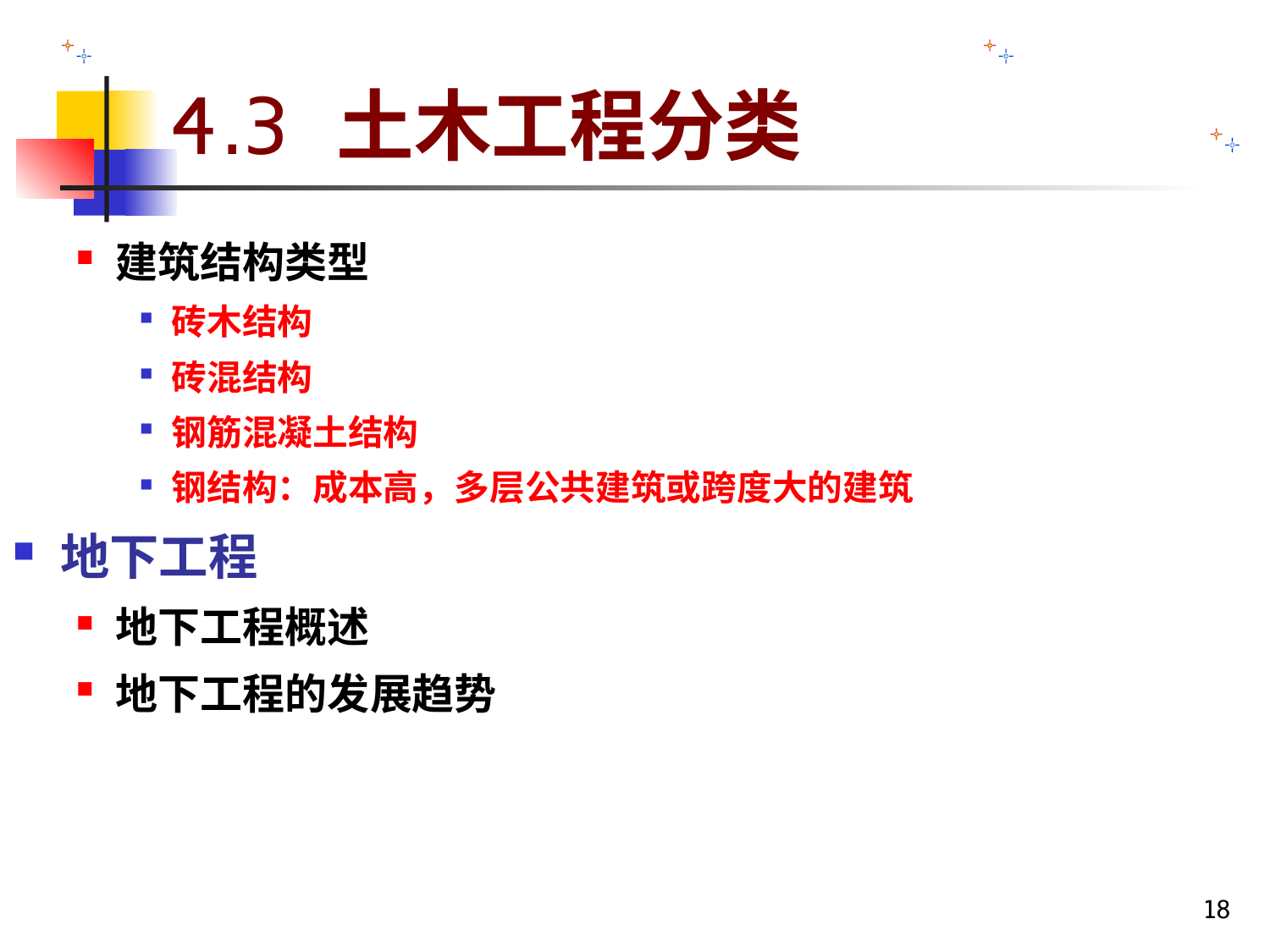

# 4.3 土木工程分类
建筑结构类型
砖木结构
砖混结构
钢筋混凝土结构
钢结构：成本高，多层公共建筑或跨度大的建筑
地下工程
地下工程概述
地下工程的发展趋势
18